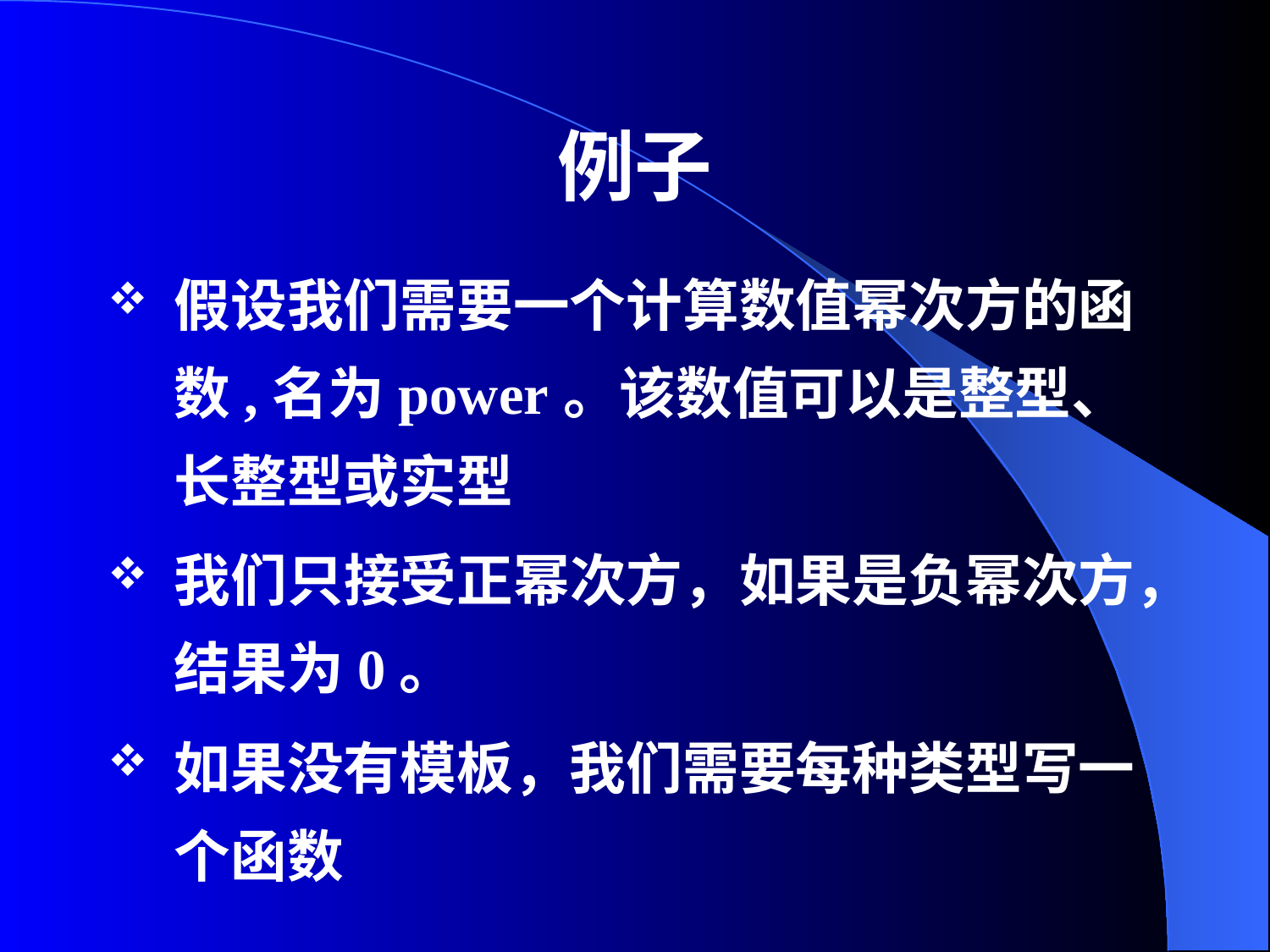

# 例子
假设我们需要一个计算数值幂次方的函数,名为power。该数值可以是整型、长整型或实型
我们只接受正幂次方，如果是负幂次方，结果为0。
如果没有模板，我们需要每种类型写一个函数